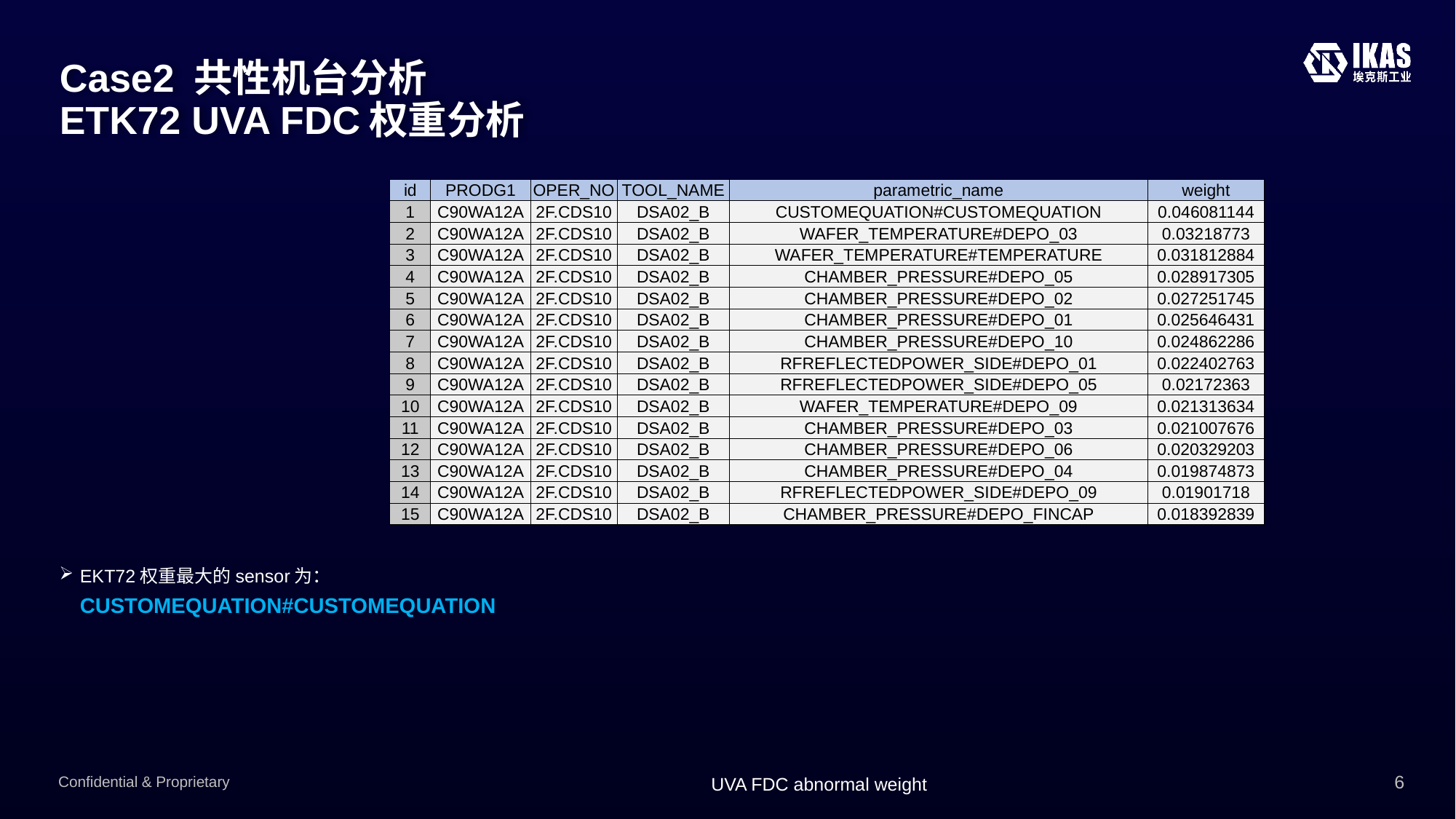

# Case2 共性机台分析 ETK72 UVA FDC权重分析
| id | PRODG1 | OPER\_NO | TOOL\_NAME | parametric\_name | weight |
| --- | --- | --- | --- | --- | --- |
| 1 | C90WA12A | 2F.CDS10 | DSA02\_B | CUSTOMEQUATION#CUSTOMEQUATION | 0.046081144 |
| 2 | C90WA12A | 2F.CDS10 | DSA02\_B | WAFER\_TEMPERATURE#DEPO\_03 | 0.03218773 |
| 3 | C90WA12A | 2F.CDS10 | DSA02\_B | WAFER\_TEMPERATURE#TEMPERATURE | 0.031812884 |
| 4 | C90WA12A | 2F.CDS10 | DSA02\_B | CHAMBER\_PRESSURE#DEPO\_05 | 0.028917305 |
| 5 | C90WA12A | 2F.CDS10 | DSA02\_B | CHAMBER\_PRESSURE#DEPO\_02 | 0.027251745 |
| 6 | C90WA12A | 2F.CDS10 | DSA02\_B | CHAMBER\_PRESSURE#DEPO\_01 | 0.025646431 |
| 7 | C90WA12A | 2F.CDS10 | DSA02\_B | CHAMBER\_PRESSURE#DEPO\_10 | 0.024862286 |
| 8 | C90WA12A | 2F.CDS10 | DSA02\_B | RFREFLECTEDPOWER\_SIDE#DEPO\_01 | 0.022402763 |
| 9 | C90WA12A | 2F.CDS10 | DSA02\_B | RFREFLECTEDPOWER\_SIDE#DEPO\_05 | 0.02172363 |
| 10 | C90WA12A | 2F.CDS10 | DSA02\_B | WAFER\_TEMPERATURE#DEPO\_09 | 0.021313634 |
| 11 | C90WA12A | 2F.CDS10 | DSA02\_B | CHAMBER\_PRESSURE#DEPO\_03 | 0.021007676 |
| 12 | C90WA12A | 2F.CDS10 | DSA02\_B | CHAMBER\_PRESSURE#DEPO\_06 | 0.020329203 |
| 13 | C90WA12A | 2F.CDS10 | DSA02\_B | CHAMBER\_PRESSURE#DEPO\_04 | 0.019874873 |
| 14 | C90WA12A | 2F.CDS10 | DSA02\_B | RFREFLECTEDPOWER\_SIDE#DEPO\_09 | 0.01901718 |
| 15 | C90WA12A | 2F.CDS10 | DSA02\_B | CHAMBER\_PRESSURE#DEPO\_FINCAP | 0.018392839 |
EKT72权重最大的sensor为：CUSTOMEQUATION#CUSTOMEQUATION
UVA FDC abnormal weight